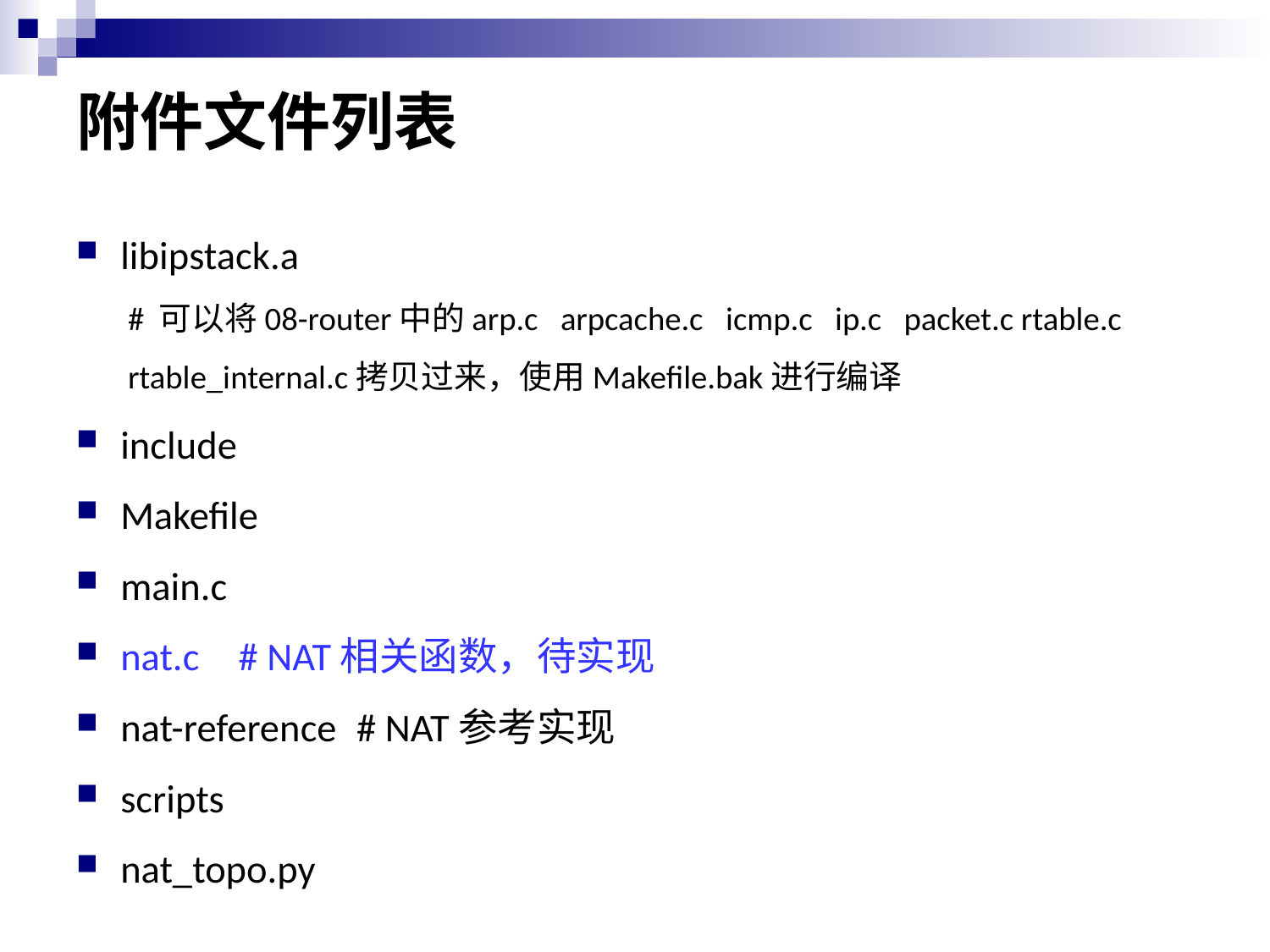

# 附件文件列表
libipstack.a
# 可以将08-router中的arp.c   arpcache.c   icmp.c   ip.c   packet.c rtable.c rtable_internal.c拷贝过来，使用Makefile.bak进行编译
include
Makefile
main.c
nat.c			# NAT相关函数，待实现
nat-reference		# NAT参考实现
scripts
nat_topo.py